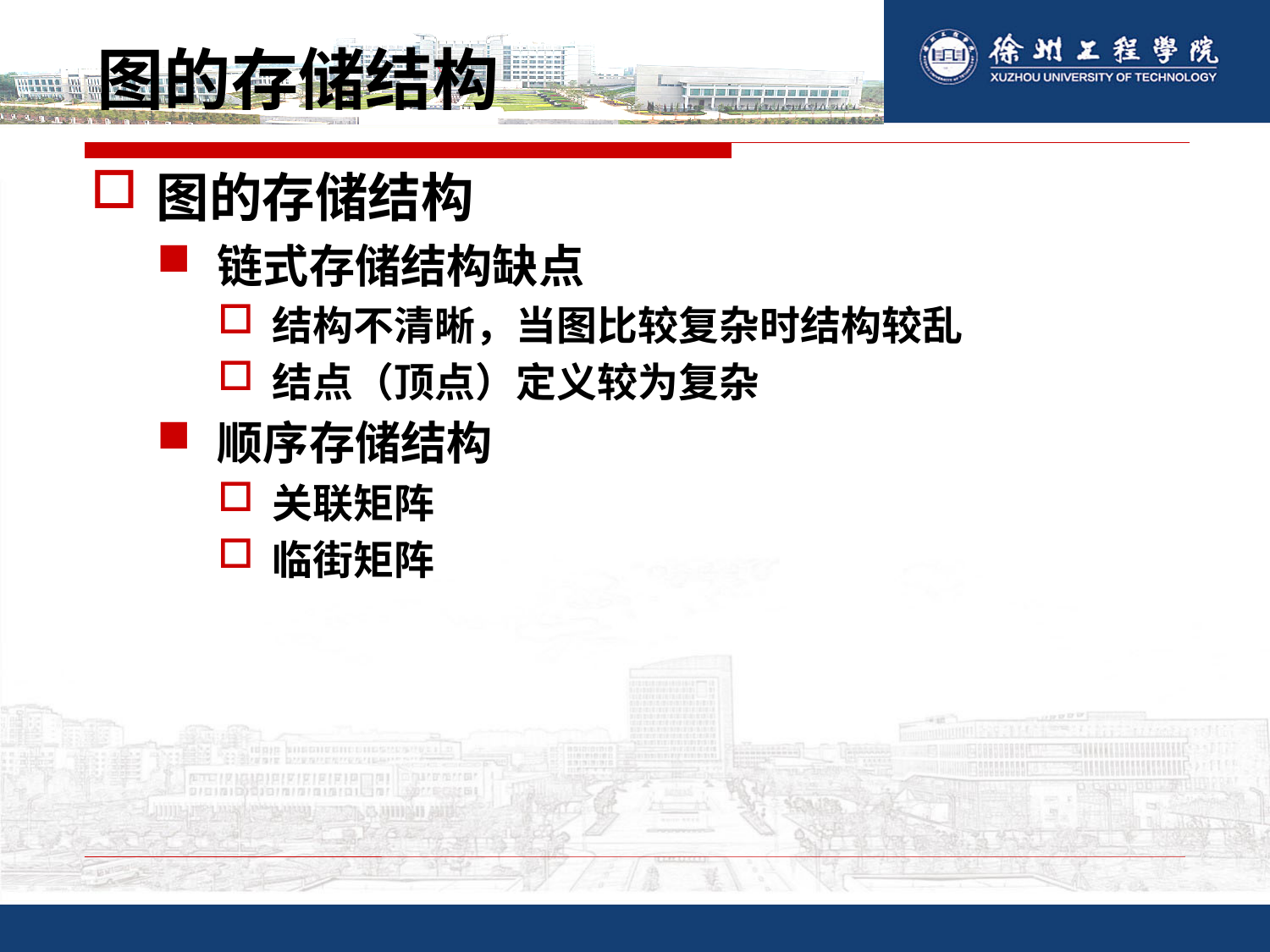

# 图的存储结构
图的存储结构
链式存储结构缺点
结构不清晰，当图比较复杂时结构较乱
结点（顶点）定义较为复杂
顺序存储结构
关联矩阵
临街矩阵